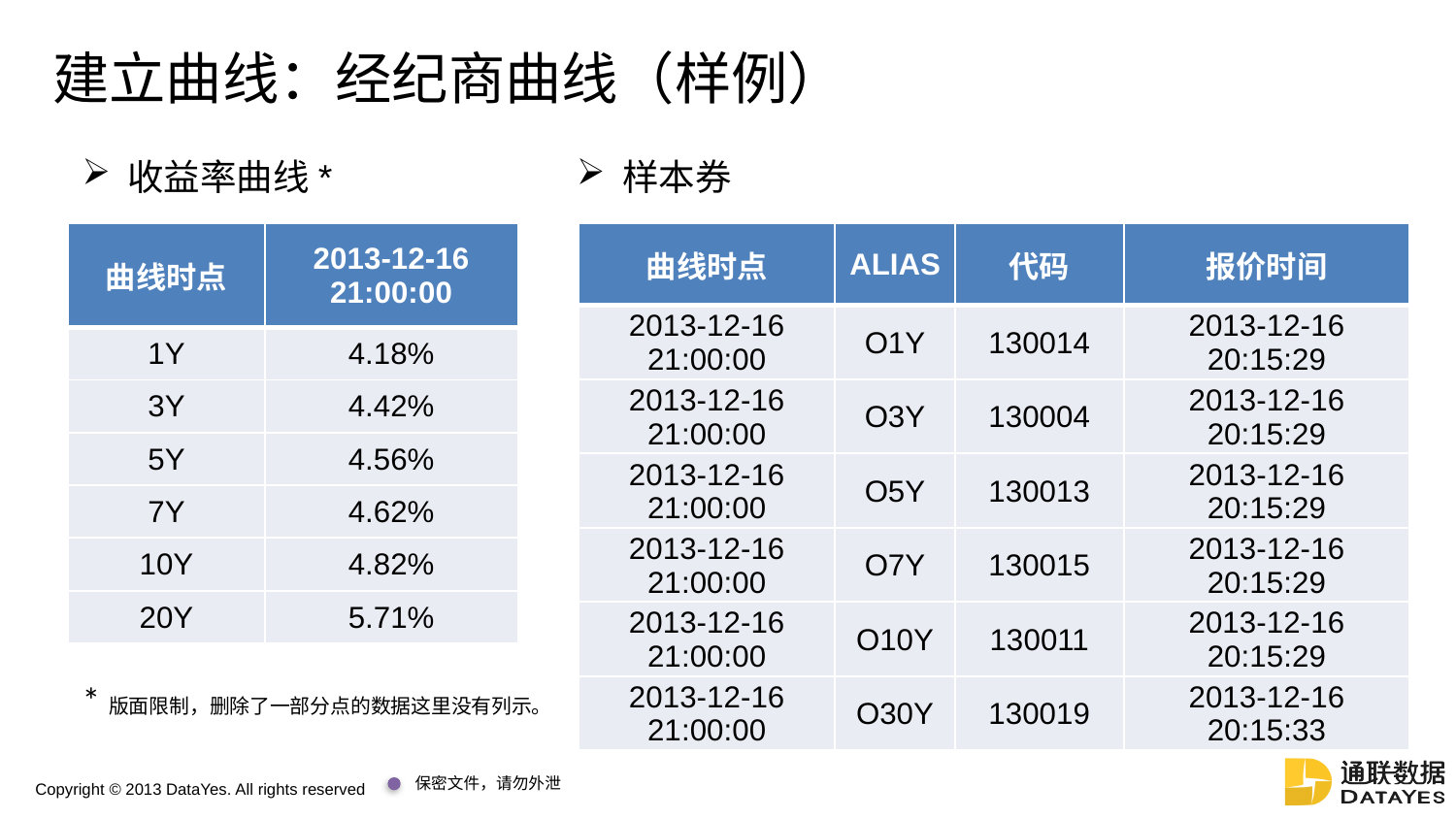

# 建立曲线：经纪商曲线（样例）
收益率曲线*
样本券
| 曲线时点 | 2013-12-16 21:00:00 |
| --- | --- |
| 1Y | 4.18% |
| 3Y | 4.42% |
| 5Y | 4.56% |
| 7Y | 4.62% |
| 10Y | 4.82% |
| 20Y | 5.71% |
| 曲线时点 | ALIAS | 代码 | 报价时间 |
| --- | --- | --- | --- |
| 2013-12-16 21:00:00 | O1Y | 130014 | 2013-12-16 20:15:29 |
| 2013-12-16 21:00:00 | O3Y | 130004 | 2013-12-16 20:15:29 |
| 2013-12-16 21:00:00 | O5Y | 130013 | 2013-12-16 20:15:29 |
| 2013-12-16 21:00:00 | O7Y | 130015 | 2013-12-16 20:15:29 |
| 2013-12-16 21:00:00 | O10Y | 130011 | 2013-12-16 20:15:29 |
| 2013-12-16 21:00:00 | O30Y | 130019 | 2013-12-16 20:15:33 |
*版面限制，删除了一部分点的数据这里没有列示。